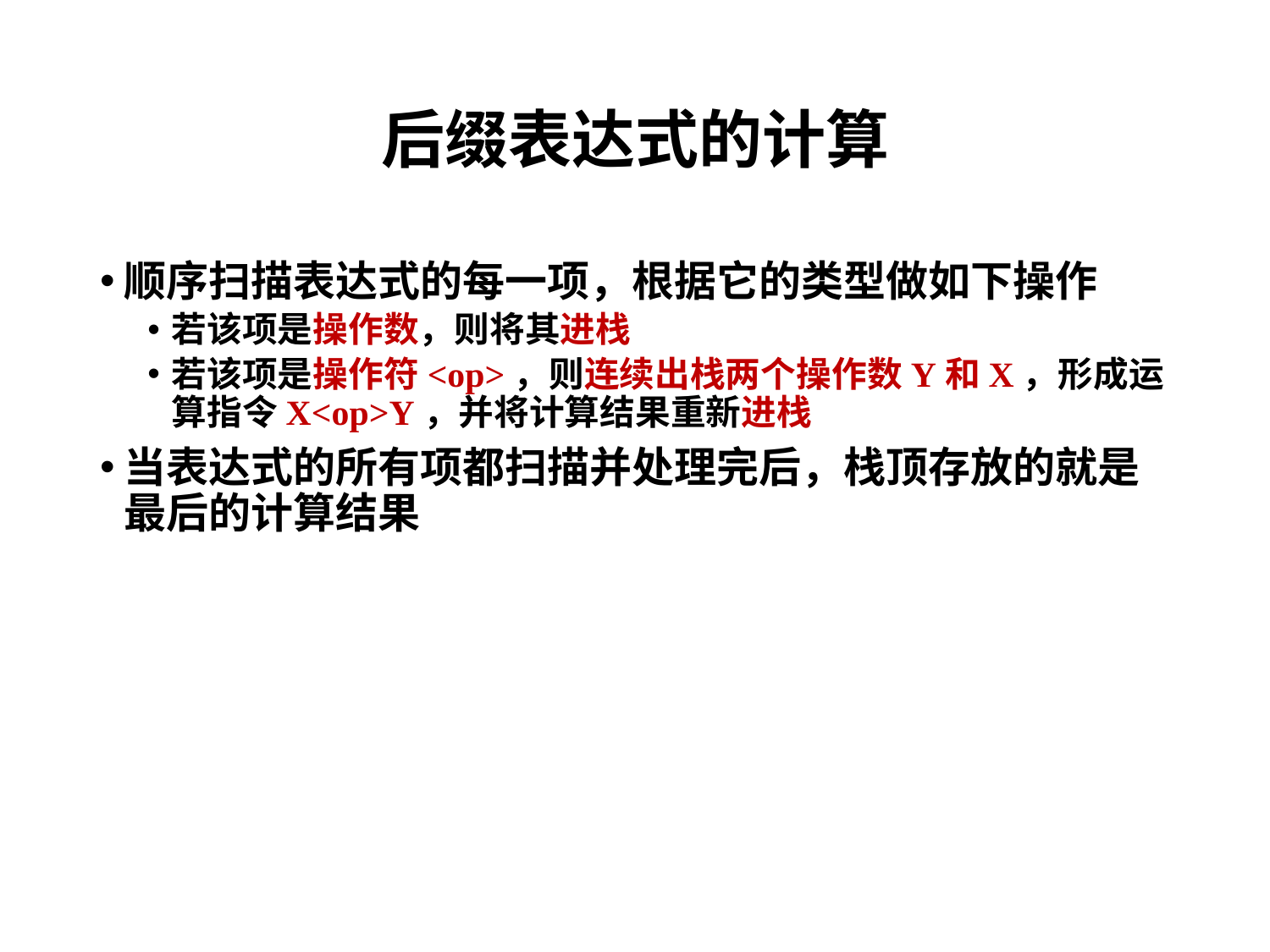

# 后缀表达式的计算
顺序扫描表达式的每一项，根据它的类型做如下操作
若该项是操作数，则将其进栈
若该项是操作符<op>，则连续出栈两个操作数Y和X，形成运算指令X<op>Y，并将计算结果重新进栈
当表达式的所有项都扫描并处理完后，栈顶存放的就是最后的计算结果